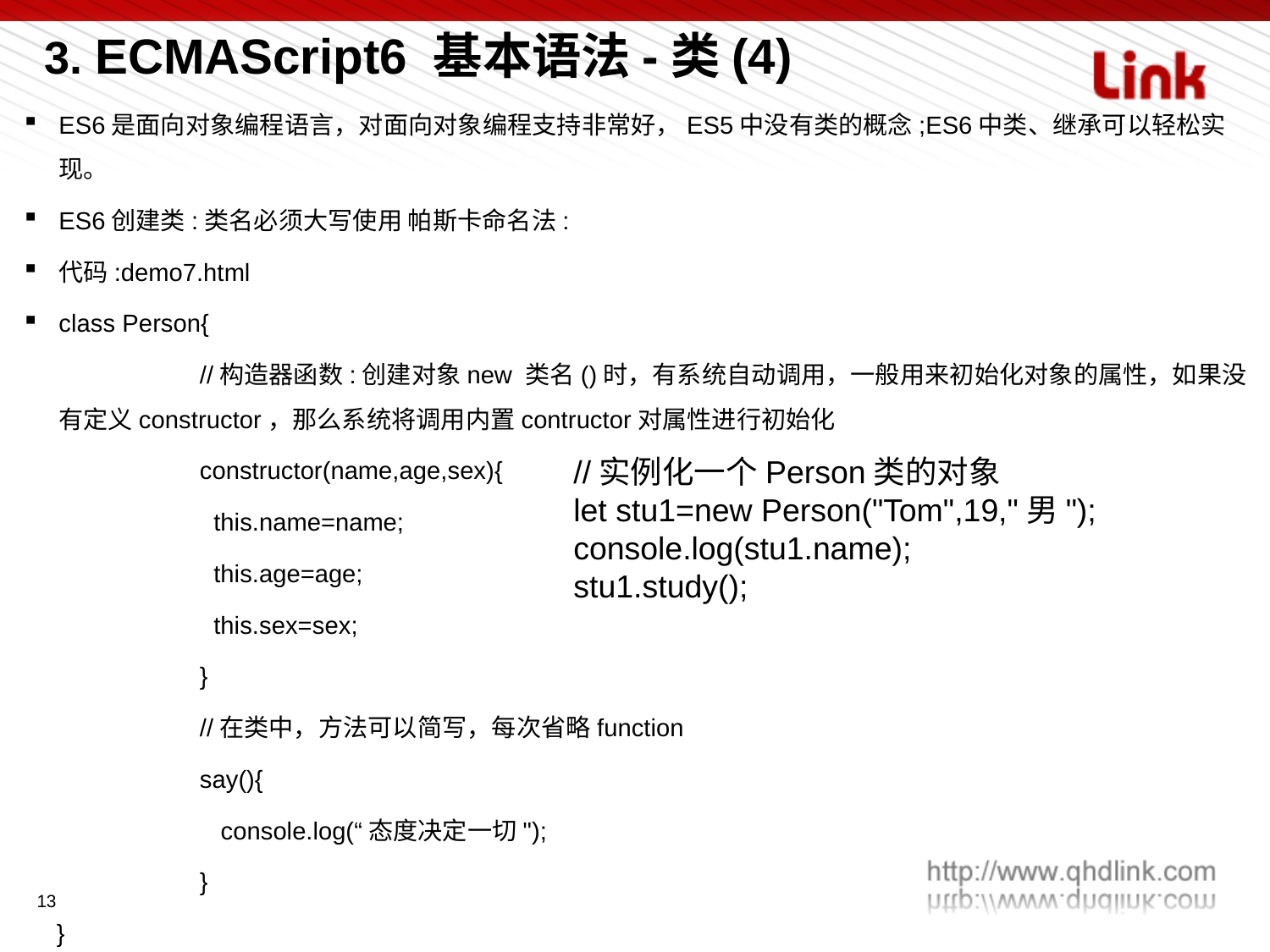

3. ECMAScript6 基本语法-类(4)
ES6是面向对象编程语言，对面向对象编程支持非常好，ES5中没有类的概念;ES6中类、继承可以轻松实现。
ES6创建类:类名必须大写使用 帕斯卡命名法:
代码:demo7.html
class Person{
		  //构造器函数:创建对象new 类名()时，有系统自动调用，一般用来初始化对象的属性，如果没有定义constructor，那么系统将调用内置contructor对属性进行初始化
		  constructor(name,age,sex){
		    this.name=name;
		    this.age=age;
		    this.sex=sex;
		  }
		  //在类中，方法可以简写，每次省略function
		  say(){
		     console.log(“态度决定一切");
		  }
     }
     //实例化一个Person类的对象
     let stu1=new Person("Tom",19,"男");
     console.log(stu1.name);
     stu1.study();
13